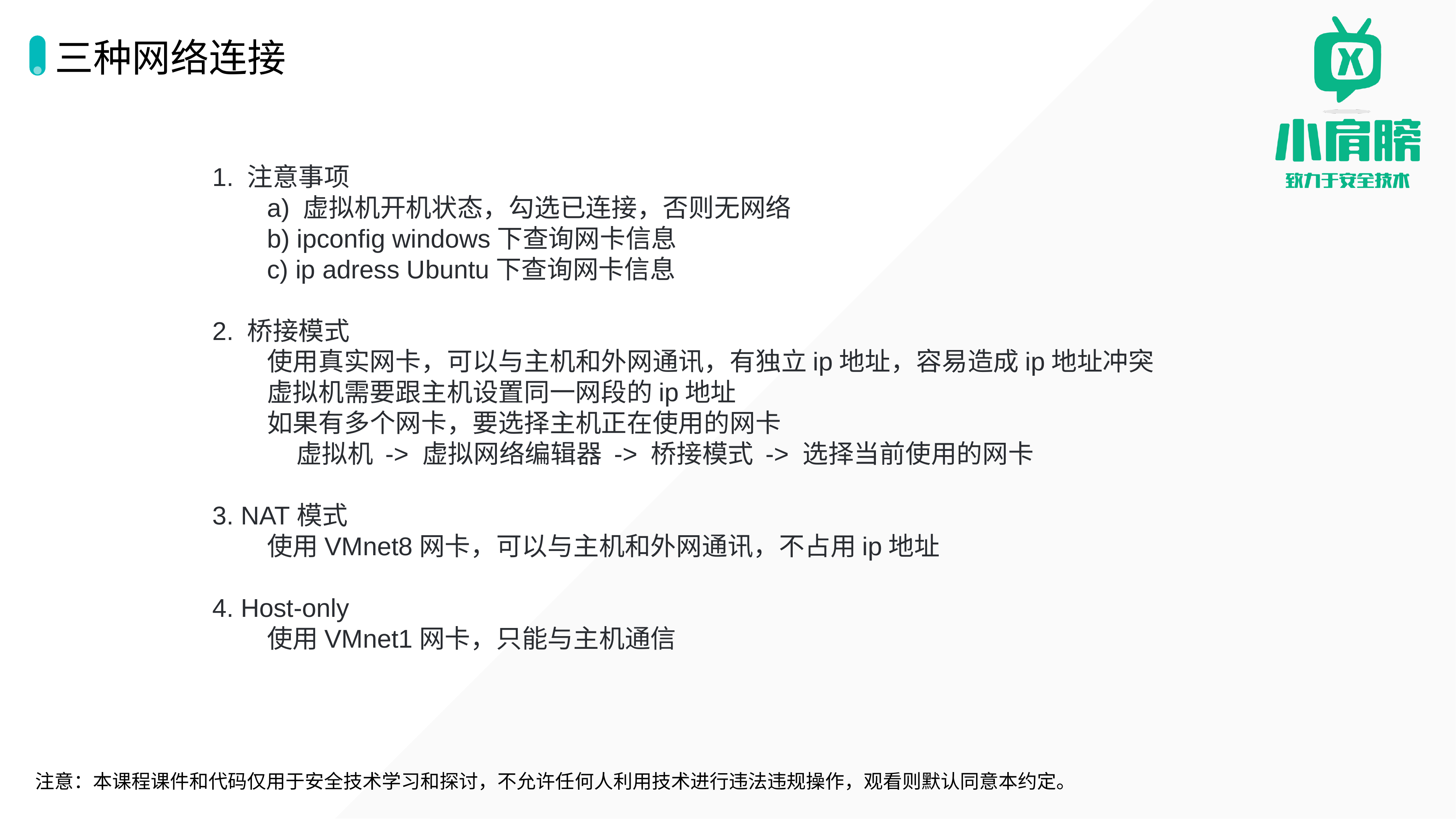

# 三种网络连接
1. 注意事项
a) 虚拟机开机状态，勾选已连接，否则无网络
b) ipconfig windows下查询网卡信息
c) ip adress Ubuntu下查询网卡信息

2. 桥接模式
使用真实网卡，可以与主机和外网通讯，有独立ip地址，容易造成ip地址冲突
虚拟机需要跟主机设置同一网段的ip地址
如果有多个网卡，要选择主机正在使用的网卡
    虚拟机 -> 虚拟网络编辑器 -> 桥接模式 -> 选择当前使用的网卡

3. NAT模式
使用VMnet8网卡，可以与主机和外网通讯，不占用ip地址

4. Host-only
使用VMnet1网卡，只能与主机通信